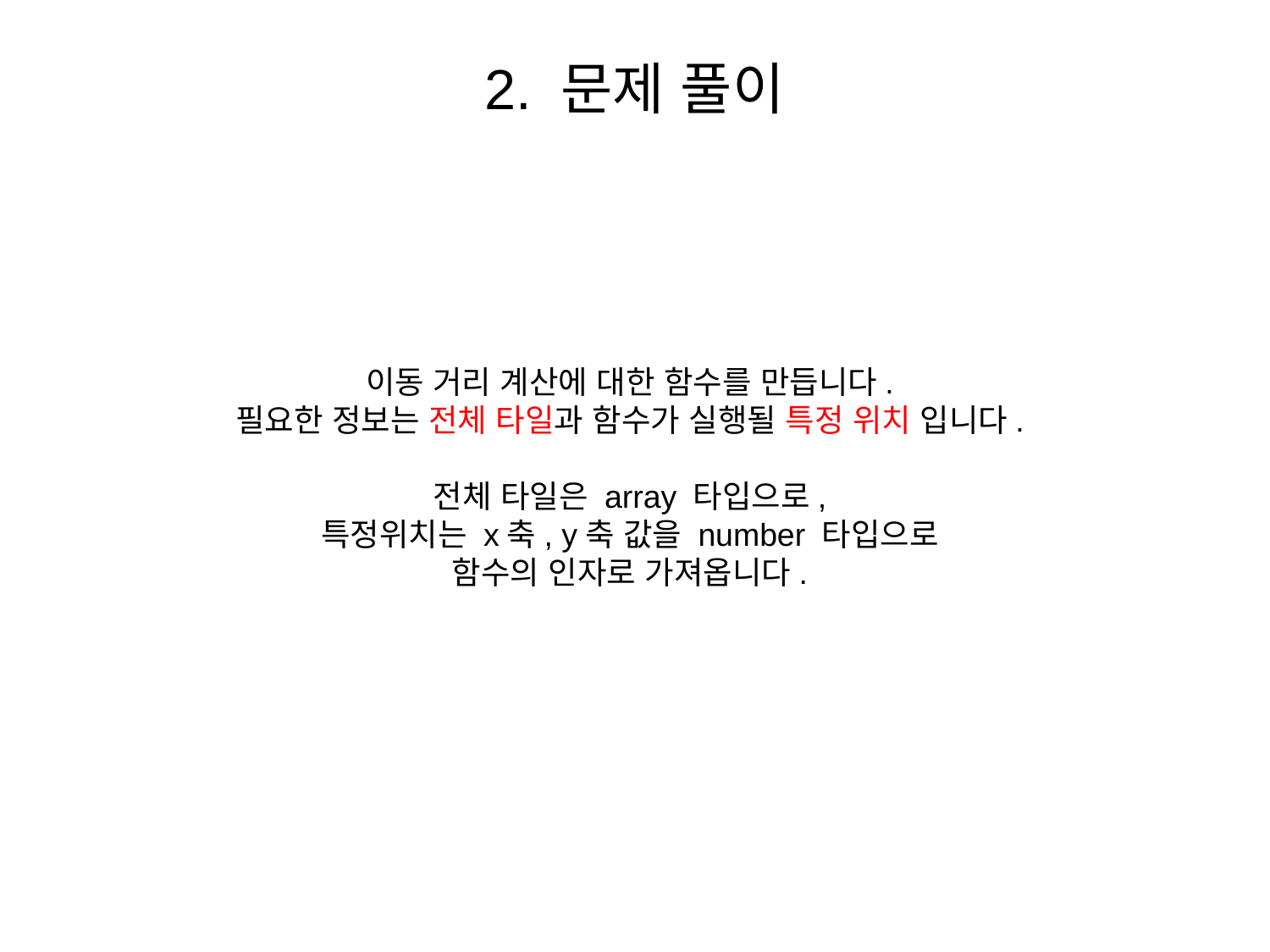

# 2. 문제 풀이
이동 거리 계산에 대한 함수를 만듭니다.
필요한 정보는 전체 타일과 함수가 실행될 특정 위치 입니다.

전체 타일은 array 타입으로,
특정위치는 x축, y축 값을 number 타입으로
함수의 인자로 가져옵니다.